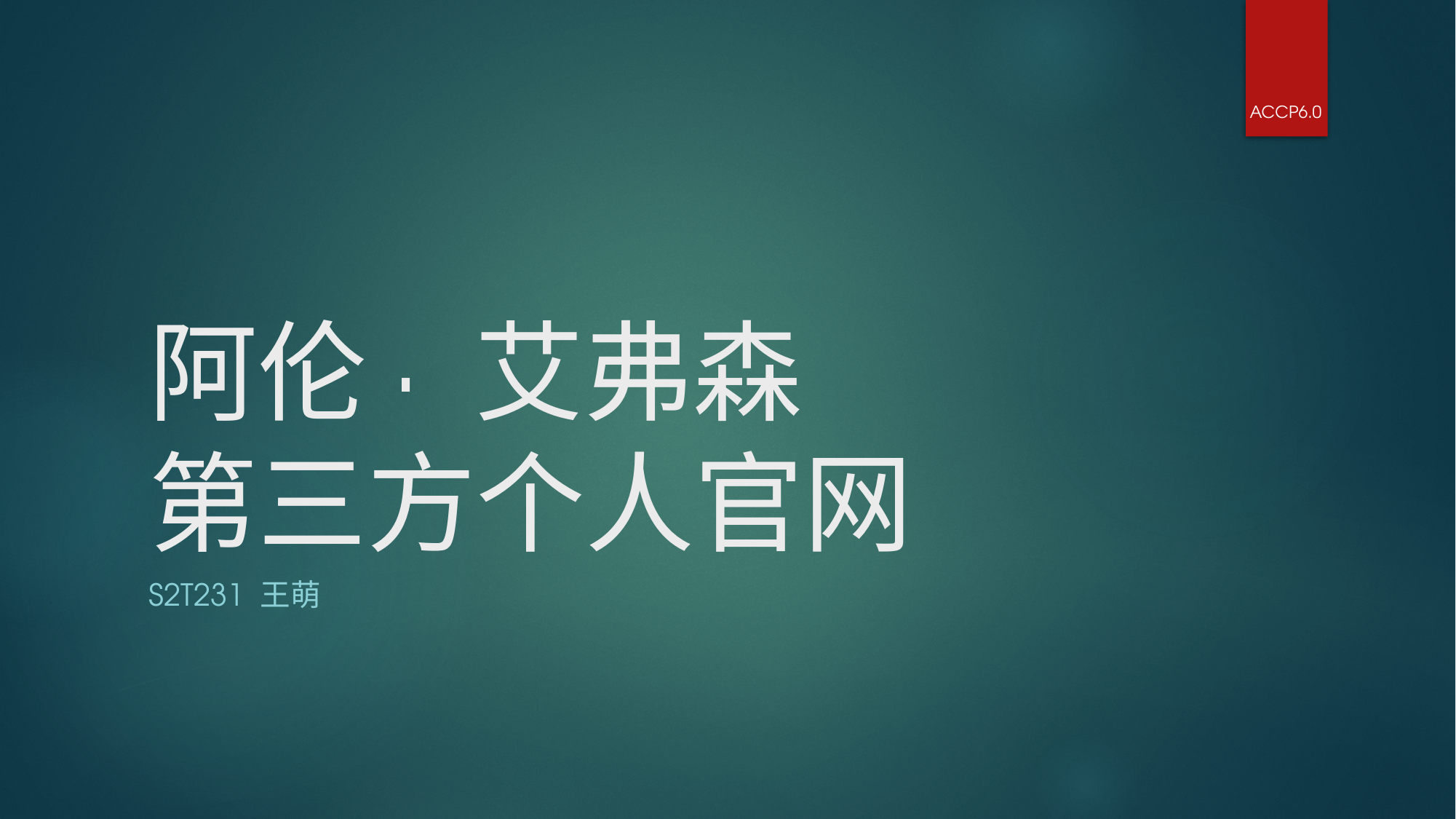

ACCP6.0
# 阿伦· 艾弗森 第三方个人官网
S2T231 王萌